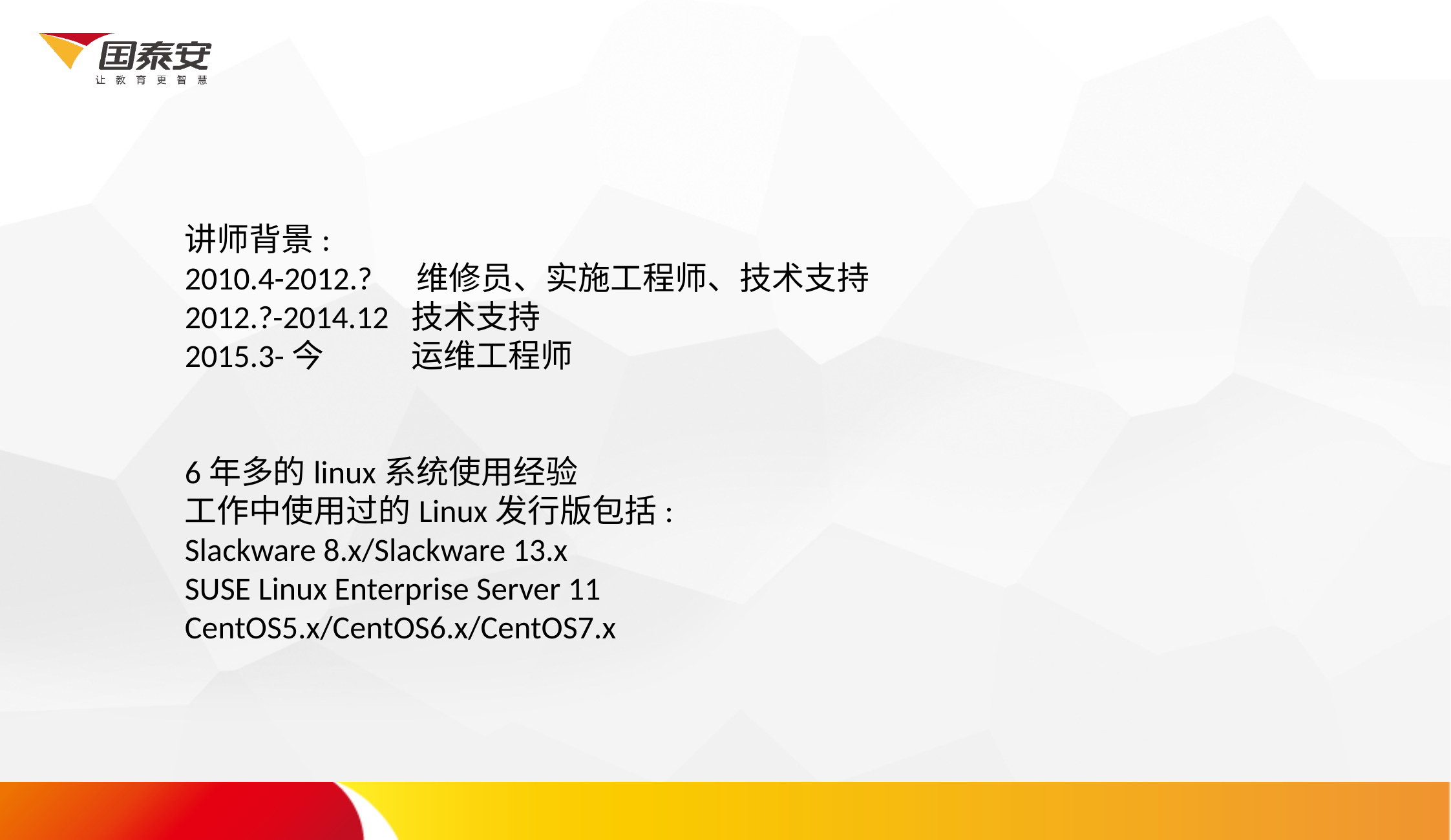

讲师背景:
2010.4-2012.?     维修员、实施工程师、技术支持
2012.?-2014.12  技术支持
2015.3-今            运维工程师

6年多的linux系统使用经验
工作中使用过的Linux发行版包括:
Slackware 8.x/Slackware 13.x
SUSE Linux Enterprise Server 11
CentOS5.x/CentOS6.x/CentOS7.x